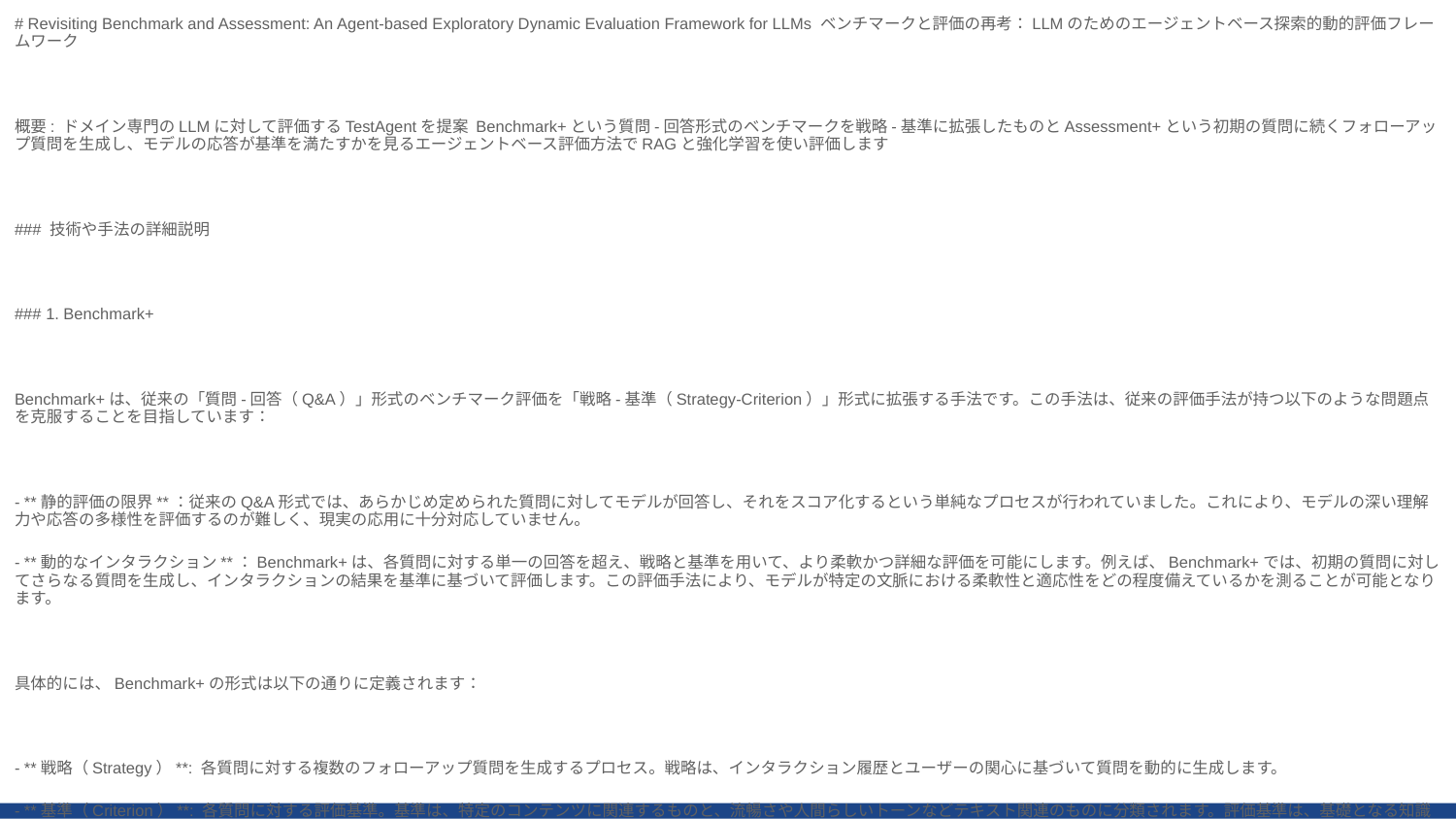

# Revisiting Benchmark and Assessment: An Agent-based Exploratory Dynamic Evaluation Framework for LLMs ベンチマークと評価の再考：LLMのためのエージェントベース探索的動的評価フレームワーク

概要: ドメイン専門のLLMに対して評価するTestAgentを提案 Benchmark+という質問-回答形式のベンチマークを戦略-基準に拡張したものとAssessment+という初期の質問に続くフォローアップ質問を生成し、モデルの応答が基準を満たすかを見るエージェントベース評価方法でRAGと強化学習を使い評価します

### 技術や手法の詳細説明

### 1. Benchmark+

Benchmark+は、従来の「質問-回答（Q&A）」形式のベンチマーク評価を「戦略-基準（Strategy-Criterion）」形式に拡張する手法です。この手法は、従来の評価手法が持つ以下のような問題点を克服することを目指しています：

- **静的評価の限界**：従来のQ&A形式では、あらかじめ定められた質問に対してモデルが回答し、それをスコア化するという単純なプロセスが行われていました。これにより、モデルの深い理解力や応答の多様性を評価するのが難しく、現実の応用に十分対応していません。
- **動的なインタラクション**：Benchmark+は、各質問に対する単一の回答を超え、戦略と基準を用いて、より柔軟かつ詳細な評価を可能にします。例えば、Benchmark+では、初期の質問に対してさらなる質問を生成し、インタラクションの結果を基準に基づいて評価します。この評価手法により、モデルが特定の文脈における柔軟性と適応性をどの程度備えているかを測ることが可能となります。

具体的には、Benchmark+の形式は以下の通りに定義されます：

- **戦略（Strategy）**: 各質問に対する複数のフォローアップ質問を生成するプロセス。戦略は、インタラクション履歴とユーザーの関心に基づいて質問を動的に生成します。
- **基準（Criterion）**: 各質問に対する評価基準。基準は、特定のコンテンツに関連するものと、流暢さや人間らしいトーンなどテキスト関連のものに分類されます。評価基準は、基礎となる知識データベースから適切な情報を抽出し、具体的な質問ごとに精緻化されます。

### 2. Assessment+

Assessment+は、評価プロセスを静的な単回の実行から「Benchmark+」に基づいた動的な探索へと移行させる評価手法です。これにより、LLMの能力を深く掘り下げて探索し、数値的な指標だけでなく質的な洞察も得ることが可能となります。Assessment+の主な要素は以下の通りです：

- **動的評価プロセス**: Assessment+では、各質問に対して静的な回答を得るのではなく、動的にインタラクションを続けます。たとえば、初期の質問に続くフォローアップ質問を生成し、モデルの応答が基準を満たしているかどうかを評価します。このインタラクションによって、モデルが複数ターンにわたる会話でどのように振る舞うか、特に安定性や応答の一貫性などが評価されます。
- **強化学習による最適化**: Assessment+は、強化学習（Reinforcement Learning, RL）を利用してモデルの評価プロセスを最適化します。RLを用いることで、評価モデルが次にどのような質問を行うべきか、またはモデルの回答に対してチャレンジするべきかを決定します。このように動的に評価を進めることにより、LLMが特定の領域でどの程度の知識を持ち、ユーザーのニーズに応えられるかをより深く評価できます。

### 3. TESTAGENTフレームワーク

**TESTAGENT**は、Benchmark+およびAssessment+を実現するためのエージェントベースの評価フレームワークです。このフレームワークは以下の主要なコンポーネントで構成されています。

- **リトリーバル強化生成（RAG）**: TESTAGENTは、最初にリトリーバル強化生成（Retrieval-Augmented Generation, RAG）を用いて特定ドメインの知識データベースから関連情報を取得し、初期質問を生成します。RAGの役割は、特定のトピックに対する正確かつ文脈に沿った質問を構築することで、評価に用いるデータの質を高めることです。
- **強化学習（RL）**: TESTAGENTは、強化学習を用いてフォローアップ質問を生成するか、回答に対してチャレンジを行うかを決定します。強化学習において、状態空間には質問の埋め込み情報、スコアの変動、および連続する応答のコサイン類似度などが含まれ、これに基づいて次の行動が選ばれます。強化学習の目的は、モデルの境界を探り、特定の分野でモデルがどの程度の知識を持ち、どのようにその知識を展開できるかを評価することです。
- **スコアリングと評価**: フォローアップ質問に対するモデルの応答は、あらかじめ定められた評価基準に基づいてスコアリングされます。このスコアリングは、モデルが与えられた基準をどの程度満たしているかを示し、応答の正確さ、安定性、専門性などの観点から評価されます。また、TESTAGENTは、数値的なスコアだけでなく、質的な評価を行うことで、モデルのパフォーマンスを多面的に把握することを目指しています。

### 4. 既存ベンチマークの活性化

TESTAGENTは、既存の静的なベンチマークを動的な評価に拡張することも可能です。既存のベンチマーク（例：SQuADなど）は、あらかじめ定められた質問に対する回答を評価する静的な方法を取っていましたが、TESTAGENTを用いることで、フォローアップ質問やチャレンジを追加することで、動的かつ柔軟な評価を行うことができます。これにより、モデルが現実世界のユーザーとの対話においてどのように応答するかを、より実際に即した形で評価することが可能です。

### 5. 2段階の基準生成

基準（Criterion）の生成は2段階に分かれて行われます：

1. **トピックレベルの一般基準生成**:
    - 最初に、トピックレベルでの一般基準が生成されます。この段階では、特定トピックに関する質問とその良い回答・悪い回答の例を用いて、評価モデル（カーネルモデル）がトピックに特化した回答パターンを抽出します。
2. **質問レベルの精緻化基準生成**:
    - 次に、一般基準に基づき、質問ごとに精緻化された基準が生成されます。これは、RAGで取得した特定の質問に関連する内容を用い、一般基準に具体的な情報を加えて作成されます。これにより、特定の質問に対する評価基準が詳細化され、各質問に適した一貫性のある評価を可能にしています。